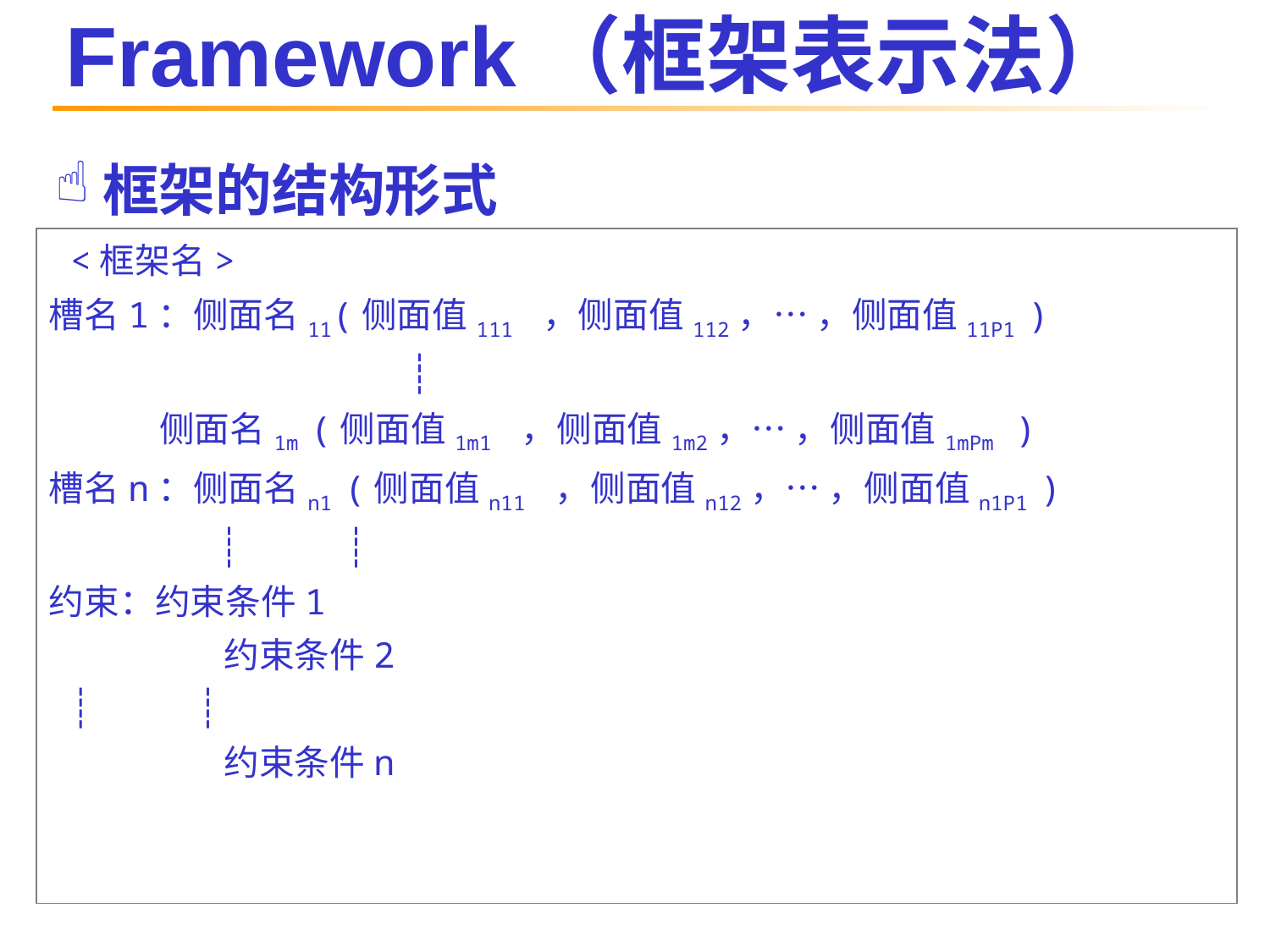

# Framework（框架表示法）
框架的结构形式
 <框架名>
槽名1：侧面名11(侧面值111 ，侧面值112，… ，侧面值11P1 )
                 ┊
             侧面名1m (侧面值1m1 ，侧面值1m2，… ，侧面值1mPm )
槽名n：侧面名n1 (侧面值n11 ，侧面值n12，… ，侧面值n1P1 )
        ┊     ┊
约束：约束条件1
		约束条件2
 ┊     ┊
		约束条件n